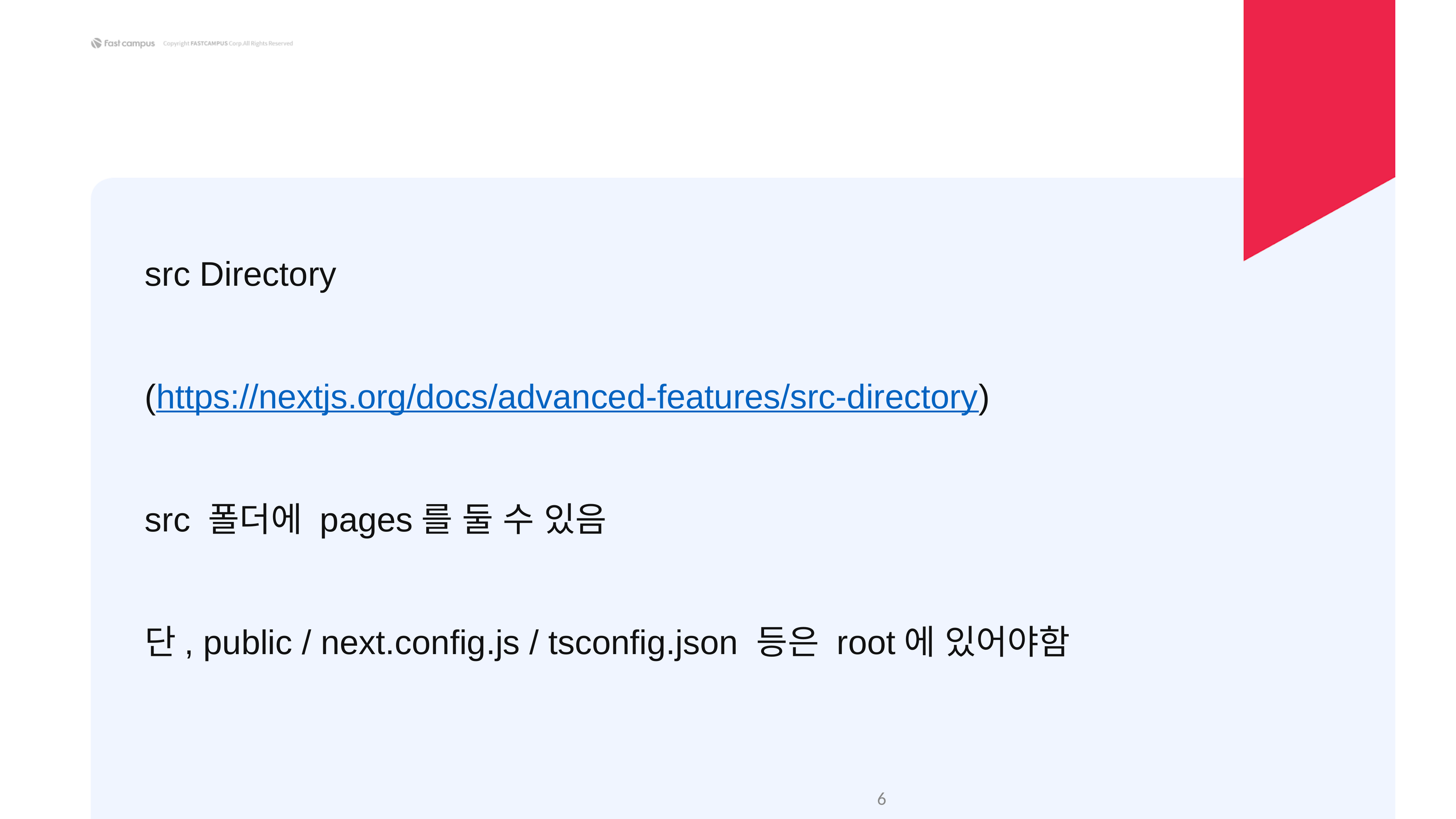

src Directory

(https://nextjs.org/docs/advanced-features/src-directory)

src 폴더에 pages를 둘 수 있음

단, public / next.config.js / tsconfig.json 등은 root에 있어야함
6